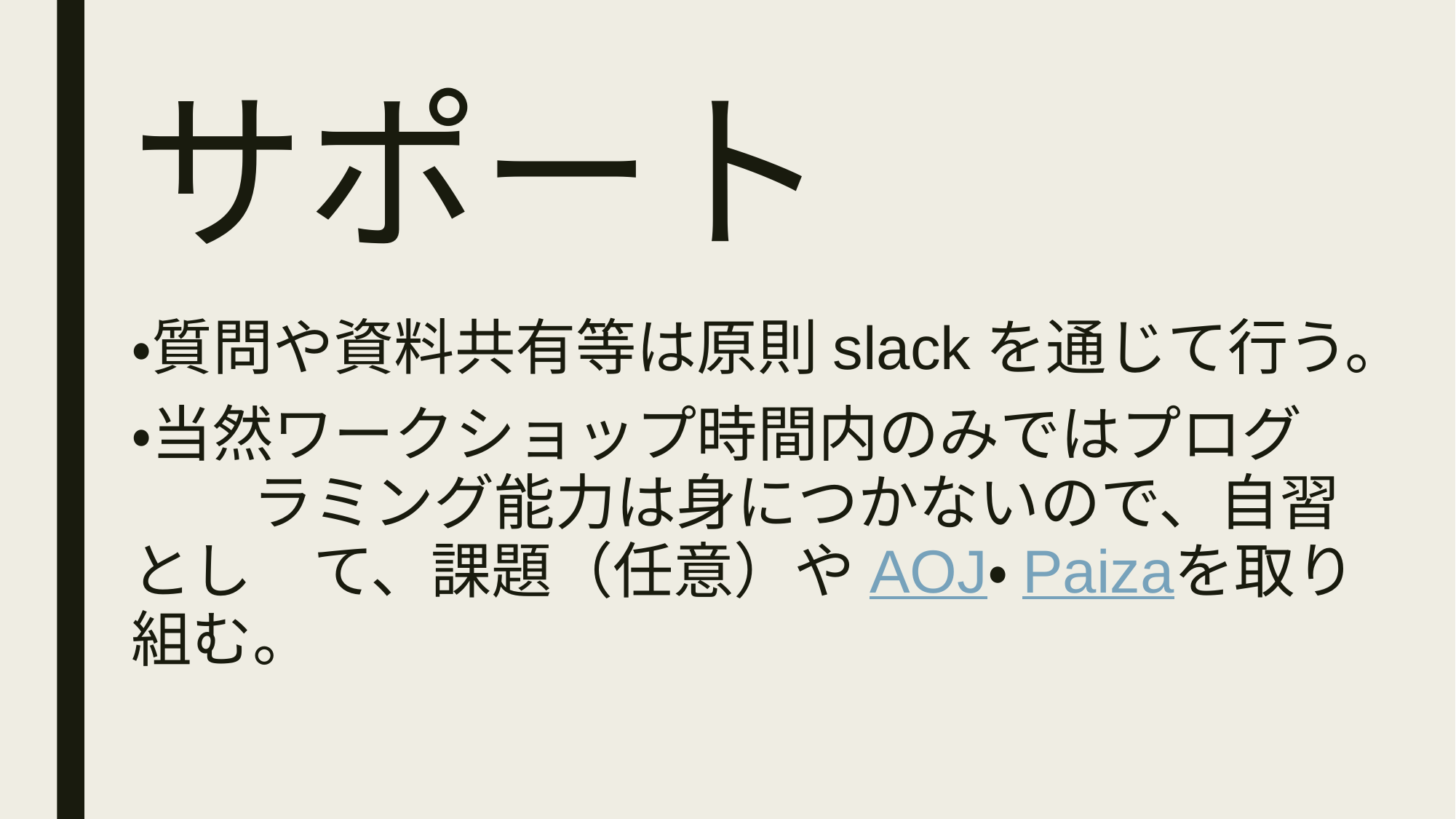

# サポート
・質問や資料共有等は原則slackを通じて行う。
・当然ワークショップ時間内のみではプログ　　　ラミング能力は身につかないので、自習とし　て、課題（任意）やAOJ・Paizaを取り組む。